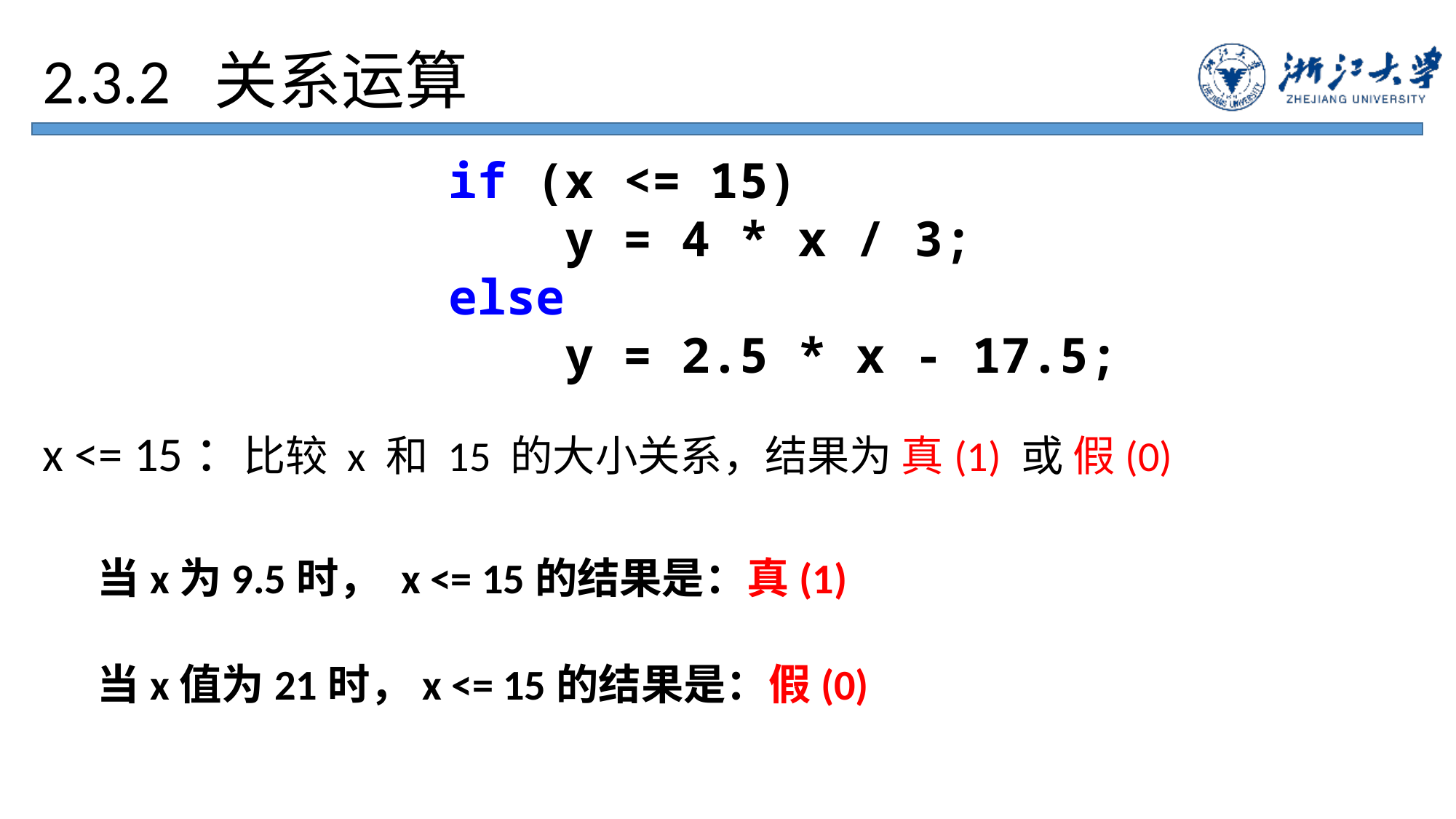

# 2.3.2  关系运算
if (x <= 15)
    y = 4 * x / 3;
else
    y = 2.5 * x - 17.5;

x <= 15：比较 x 和 15 的大小关系，结果为 真(1) 或 假(0)

当x为9.5时， x <= 15的结果是：真(1)

当x值为21时，x <= 15的结果是：假(0)
30